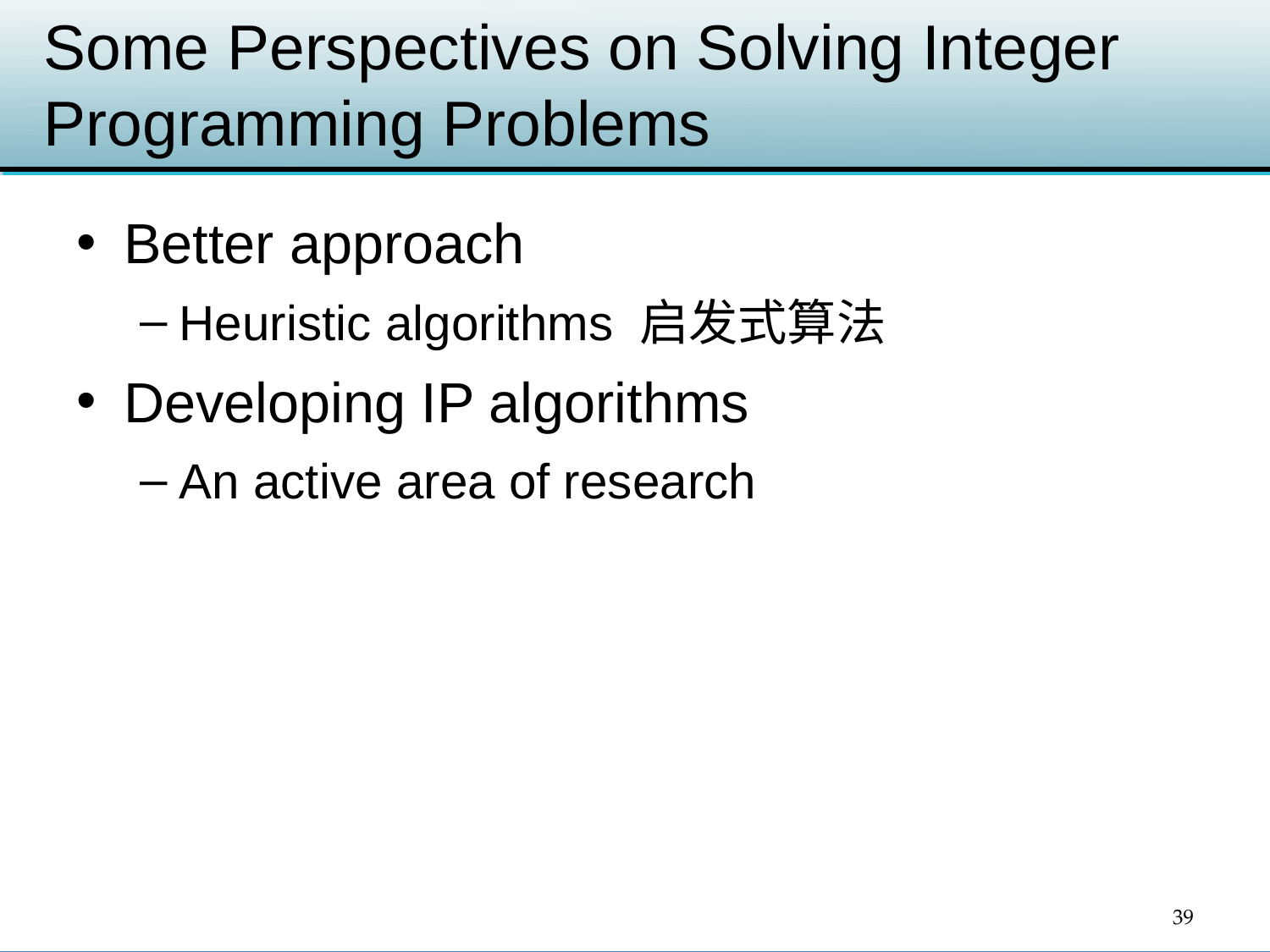

# Some Perspectives on Solving Integer Programming Problems
Better approach
Heuristic algorithms 启发式算法
Developing IP algorithms
An active area of research
39